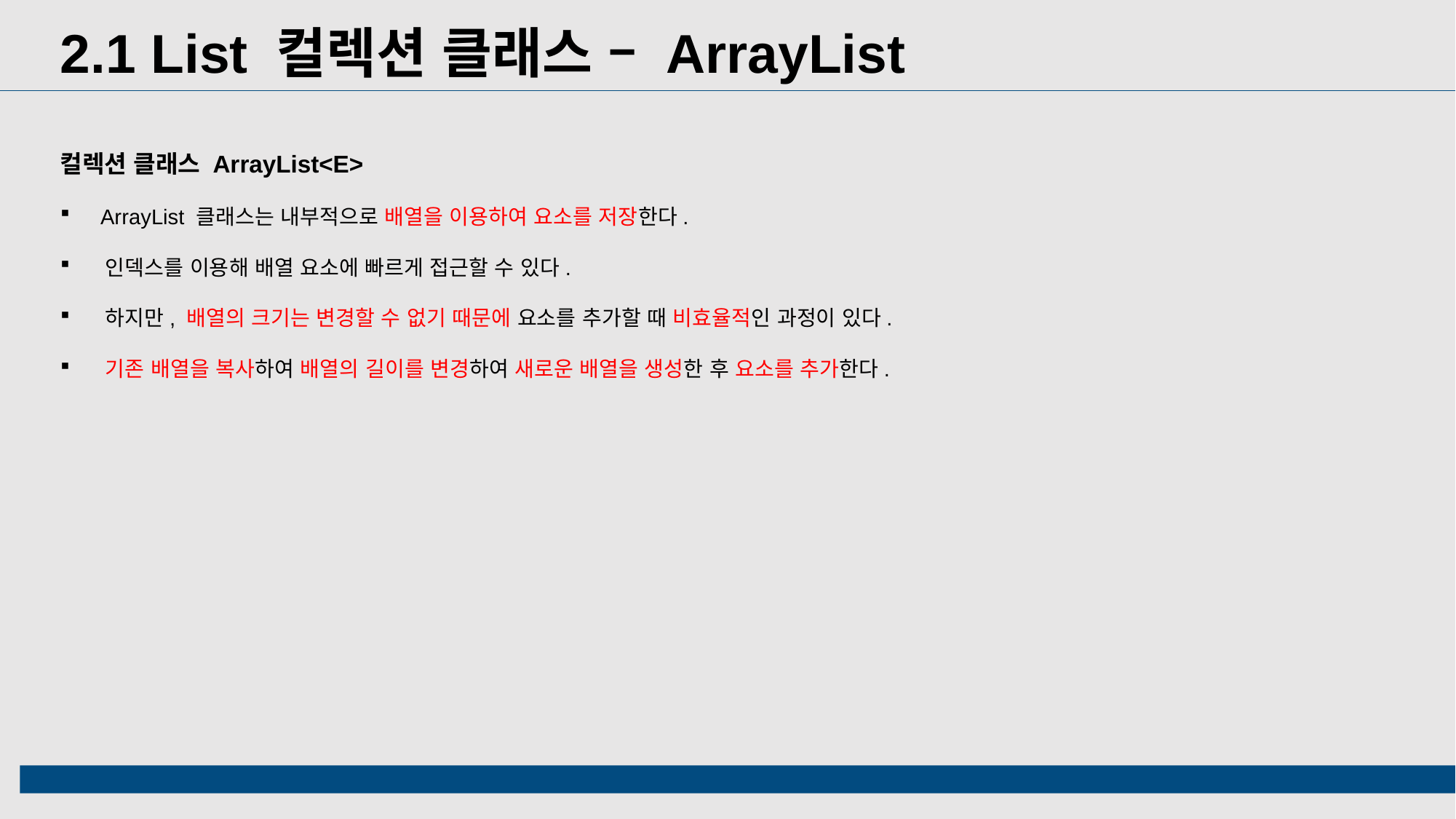

2.1 List 컬렉션 클래스 – ArrayList
컬렉션 클래스 ArrayList<E>
 ArrayList 클래스는 내부적으로 배열을 이용하여 요소를 저장한다.
 인덱스를 이용해 배열 요소에 빠르게 접근할 수 있다.
 하지만, 배열의 크기는 변경할 수 없기 때문에 요소를 추가할 때 비효율적인 과정이 있다.
 기존 배열을 복사하여 배열의 길이를 변경하여 새로운 배열을 생성한 후 요소를 추가한다.